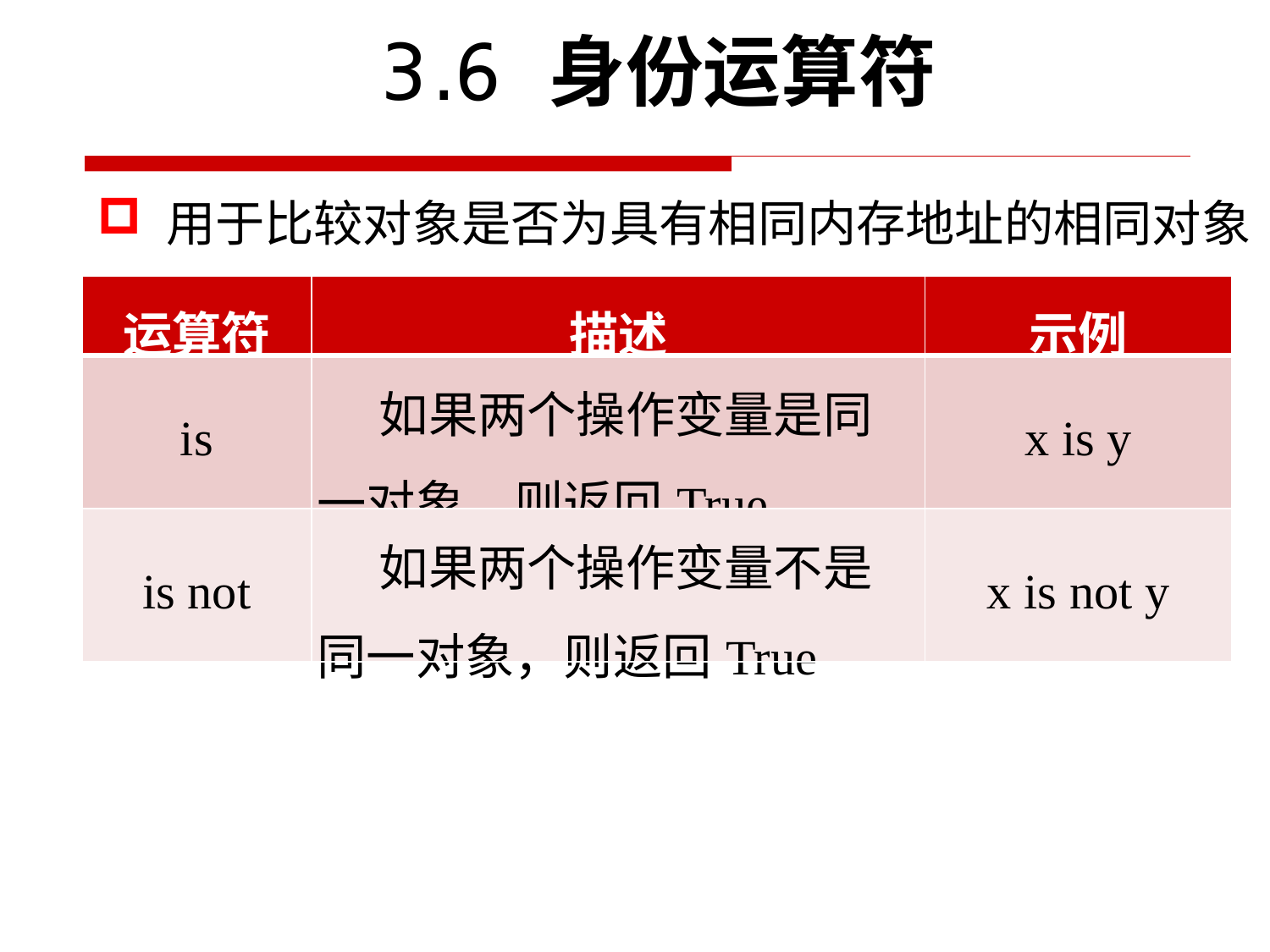

3.6 身份运算符
 用于比较对象是否为具有相同内存地址的相同对象
| 运算符 | 描述 | 示例 |
| --- | --- | --- |
| is | 如果两个操作变量是同一对象，则返回True | x is y |
| is not | 如果两个操作变量不是同一对象，则返回True | x is not y |